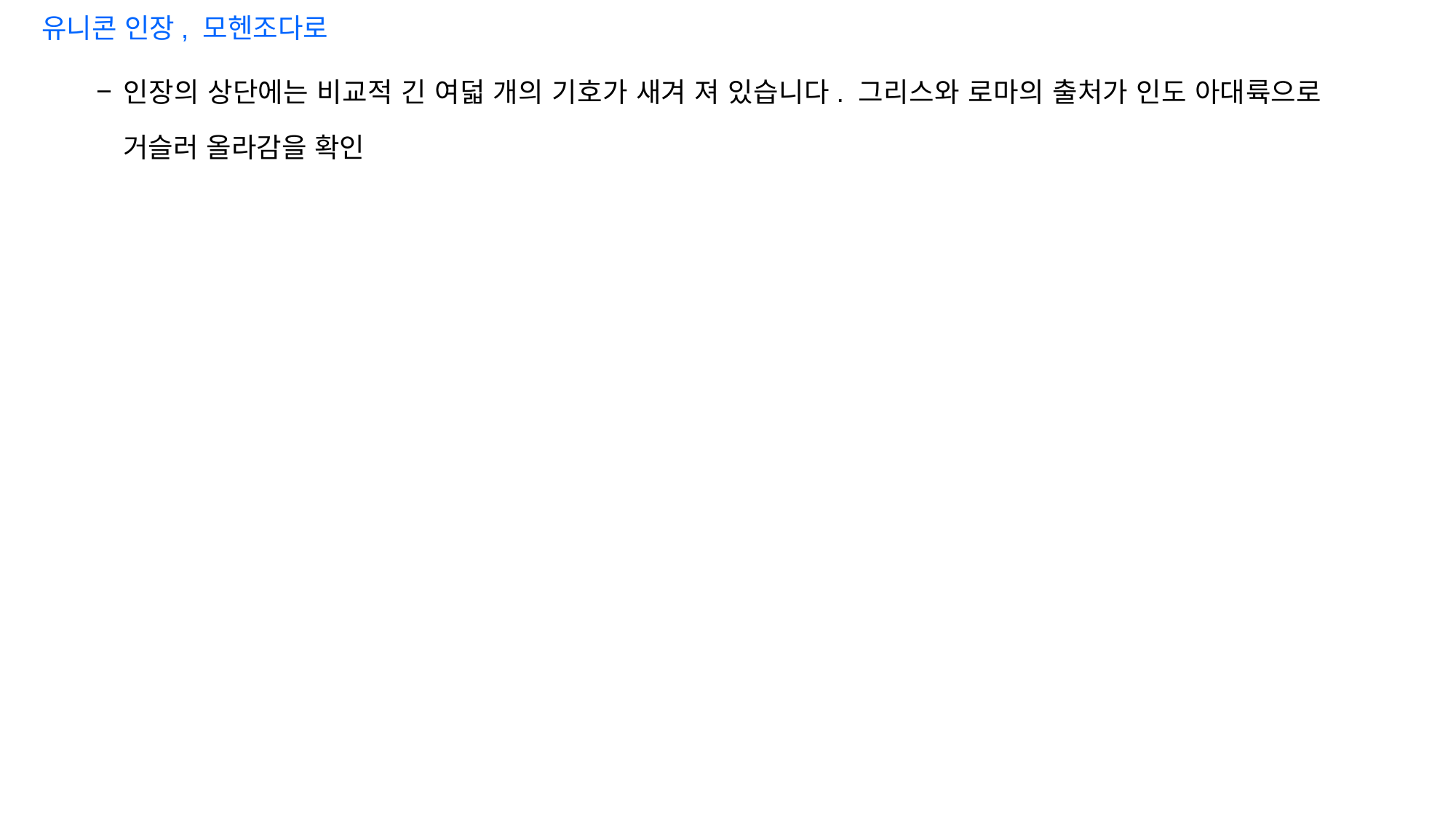

유니콘 인장, 모헨조다로
인장의 상단에는 비교적 긴 여덟 개의 기호가 새겨 져 있습니다. 그리스와 로마의 출처가 인도 아대륙으로 거슬러 올라감을 확인